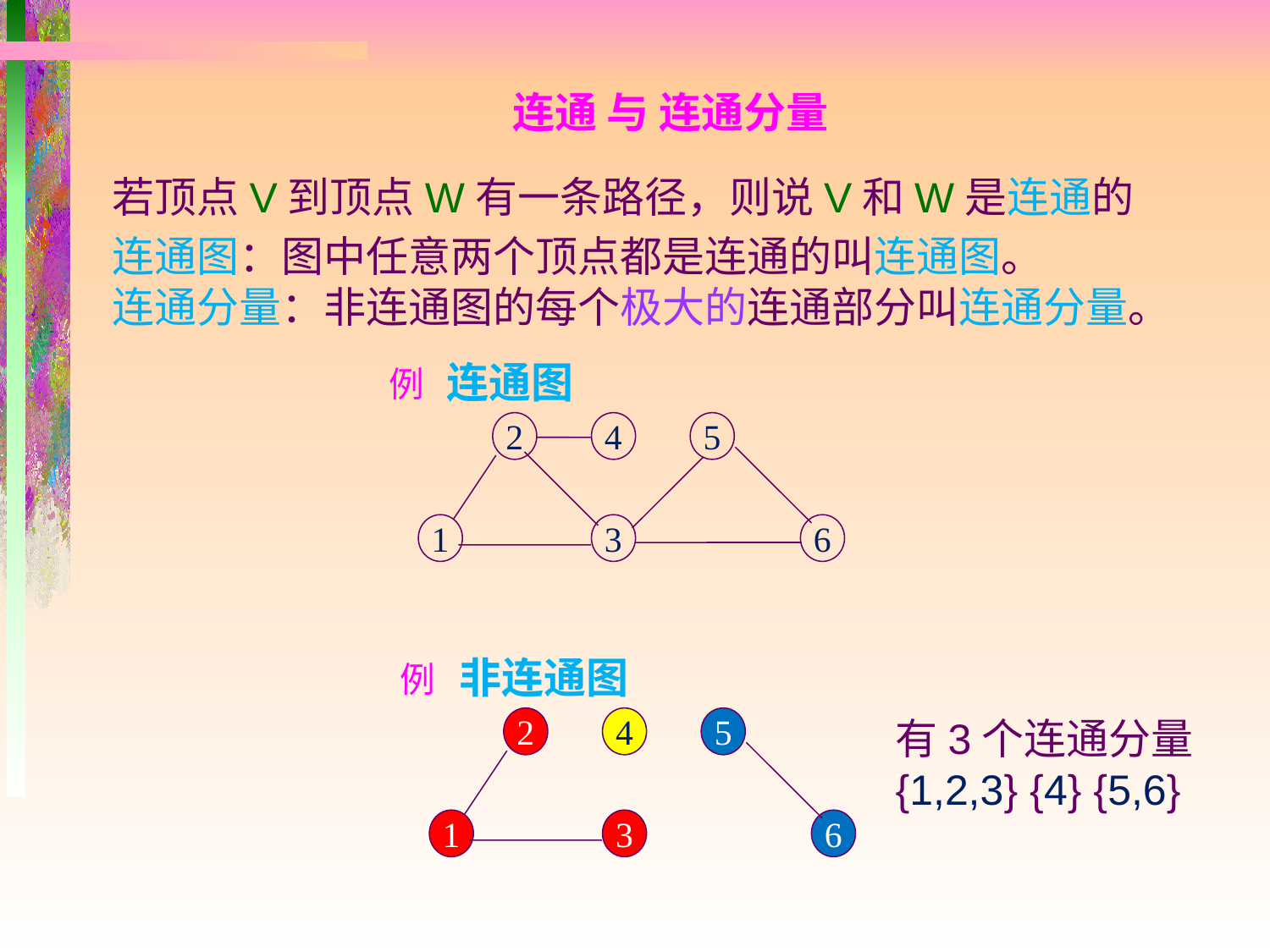

连通 与 连通分量
若顶点V到顶点W有一条路径，则说V和W是连通的
连通图：图中任意两个顶点都是连通的叫连通图。
连通分量：非连通图的每个极大的连通部分叫连通分量。
连通图
例
2
4
5

1
3
6

非连通图
例
2
4
5

1
3
6

有3个连通分量
{1,2,3} {4} {5,6}